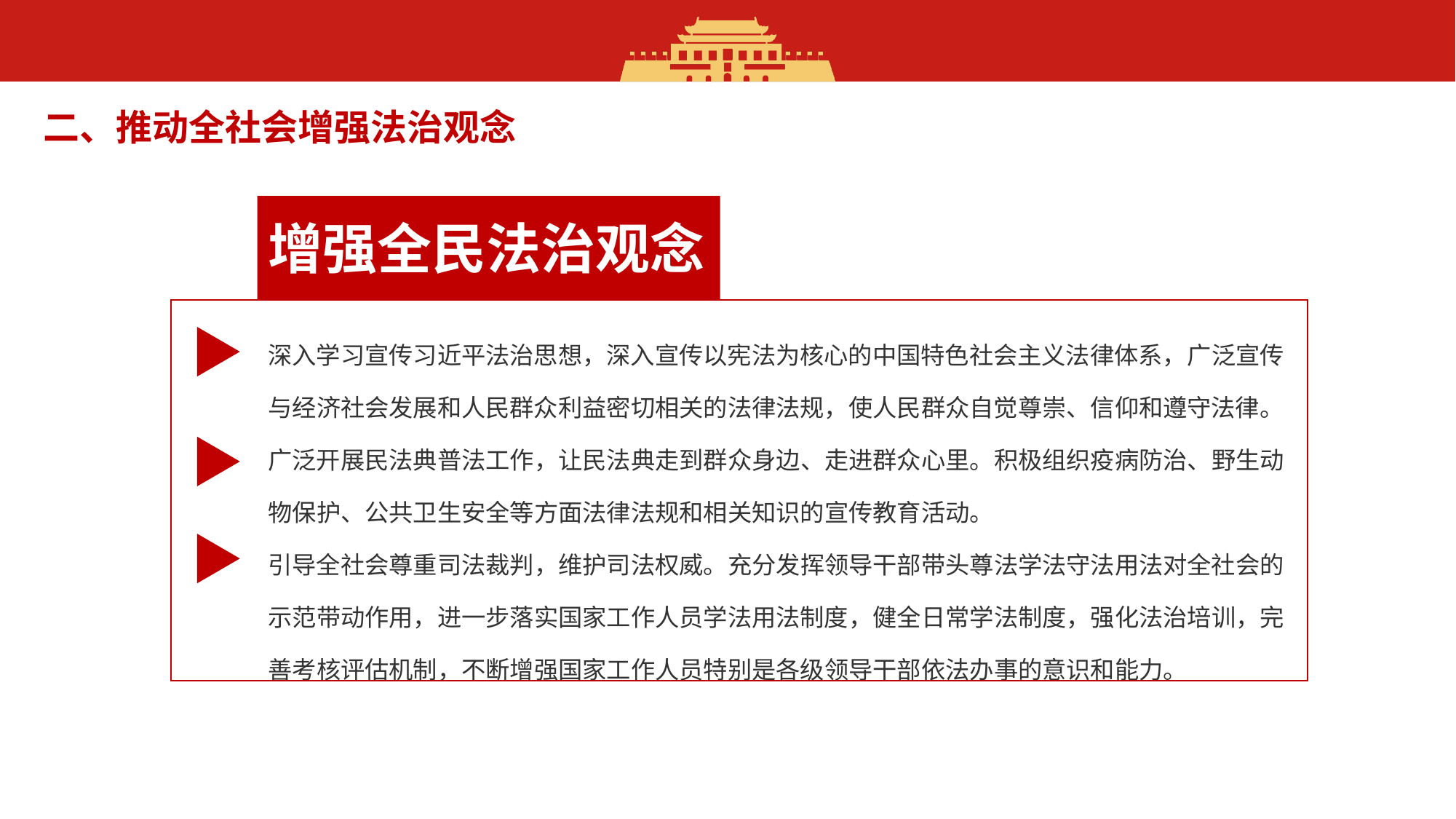

增强全民法治观念

深入学习宣传习近平法治思想，深入宣传以宪法为核心的中国特色社会主义法律体系，广泛宣传与经济社会发展和人民群众利益密切相关的法律法规，使人民群众自觉尊崇、信仰和遵守法律。
广泛开展民法典普法工作，让民法典走到群众身边、走进群众心里。积极组织疫病防治、野生动物保护、公共卫生安全等方面法律法规和相关知识的宣传教育活动。
引导全社会尊重司法裁判，维护司法权威。充分发挥领导干部带头尊法学法守法用法对全社会的示范带动作用，进一步落实国家工作人员学法用法制度，健全日常学法制度，强化法治培训，完善考核评估机制，不断增强国家工作人员特别是各级领导干部依法办事的意识和能力。